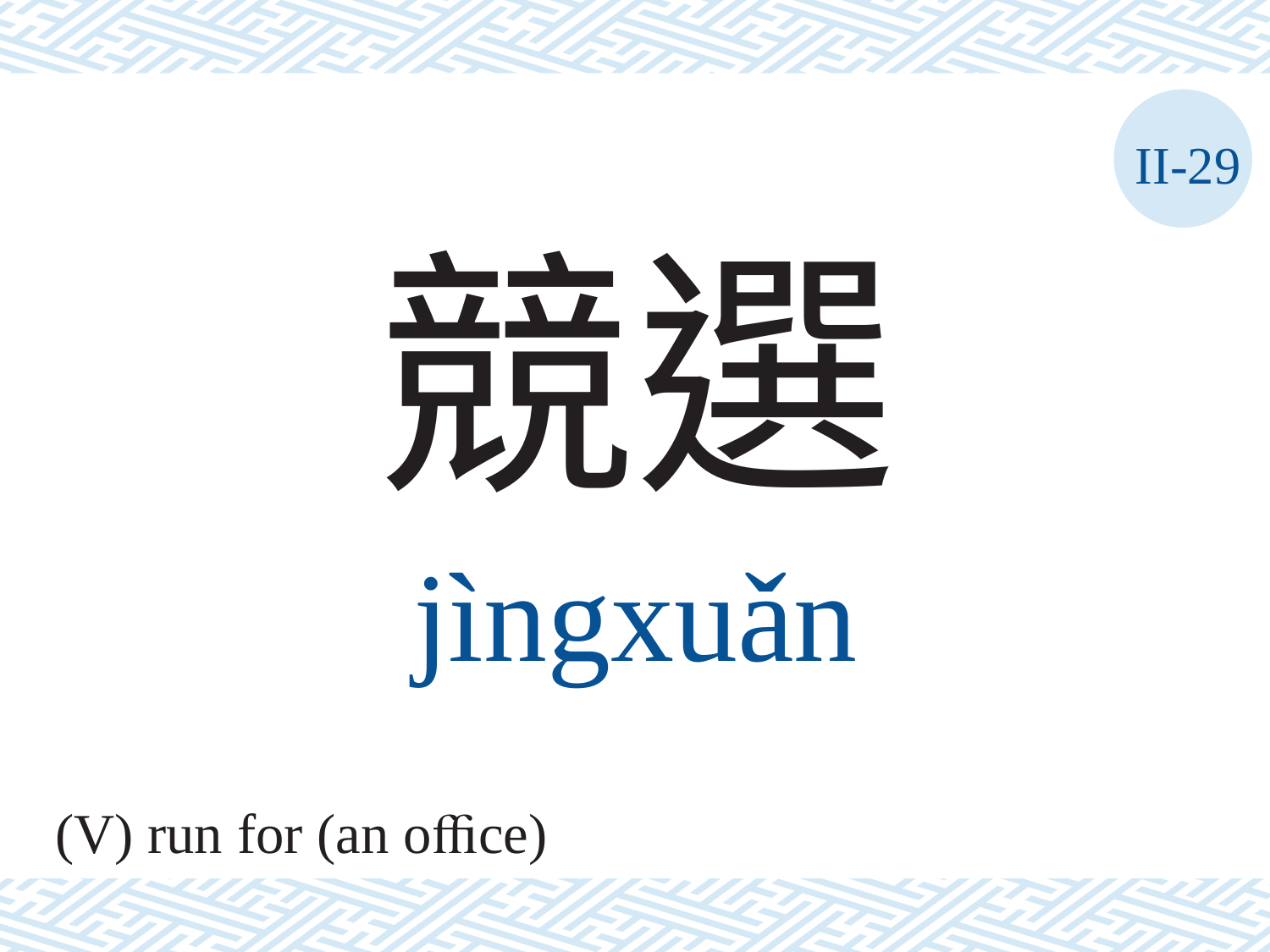

II-29
競選
jìngxuǎn
(V) run for (an oﬃce)